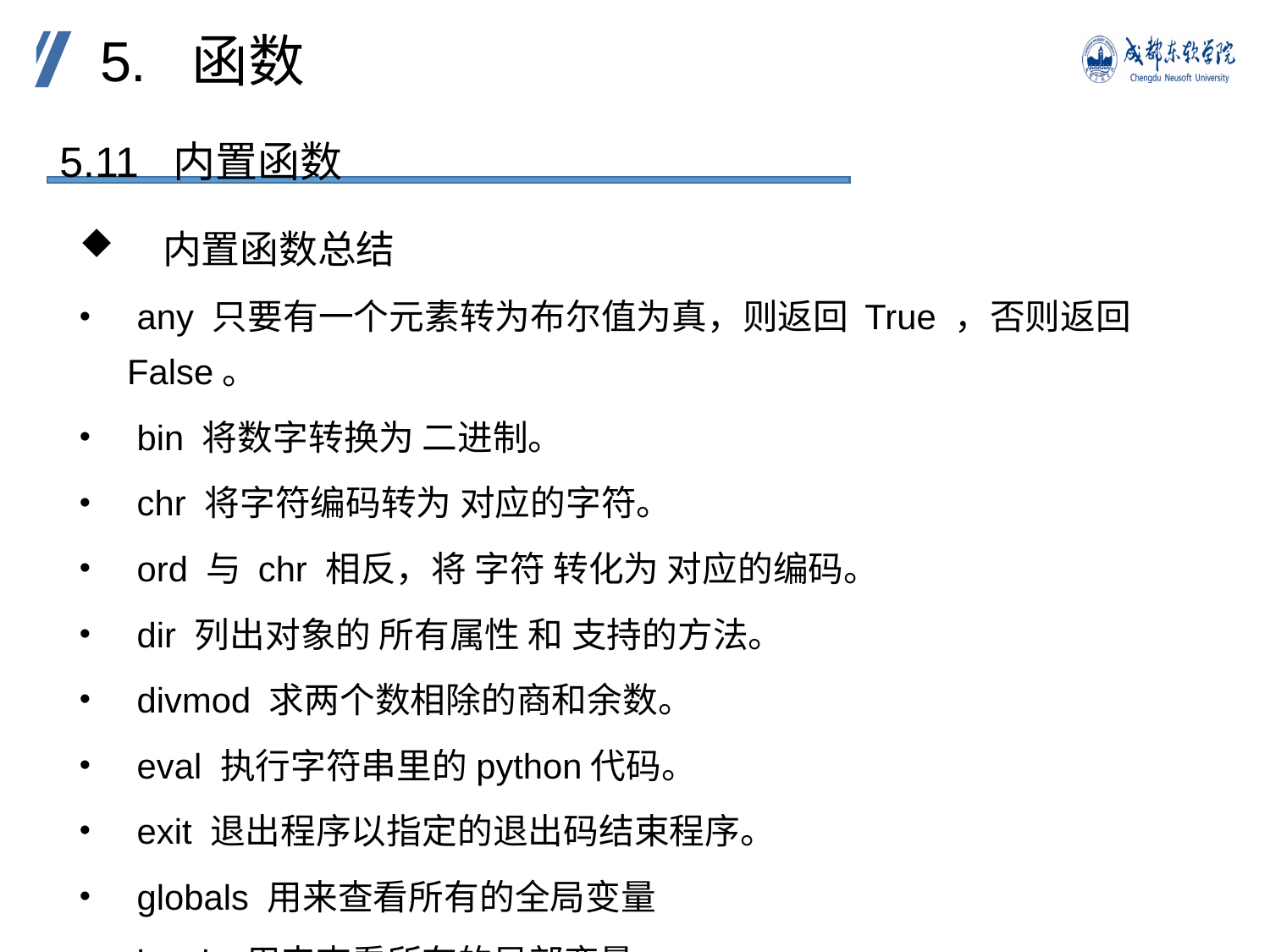

5.  函数
5.11  内置函数

   内置函数总结
 any 只要有一个元素转为布尔值为真，则返回 True ，否则返回 False。
 bin 将数字转换为 二进制。
 chr 将字符编码转为 对应的字符。
 ord 与 chr 相反，将 字符 转化为 对应的编码。
 dir 列出对象的 所有属性 和 支持的方法。
 divmod 求两个数相除的商和余数。
 eval 执行字符串里的python代码。
 exit 退出程序以指定的退出码结束程序。
 globals 用来查看所有的全局变量
 locals 用来查看所有的局部变量